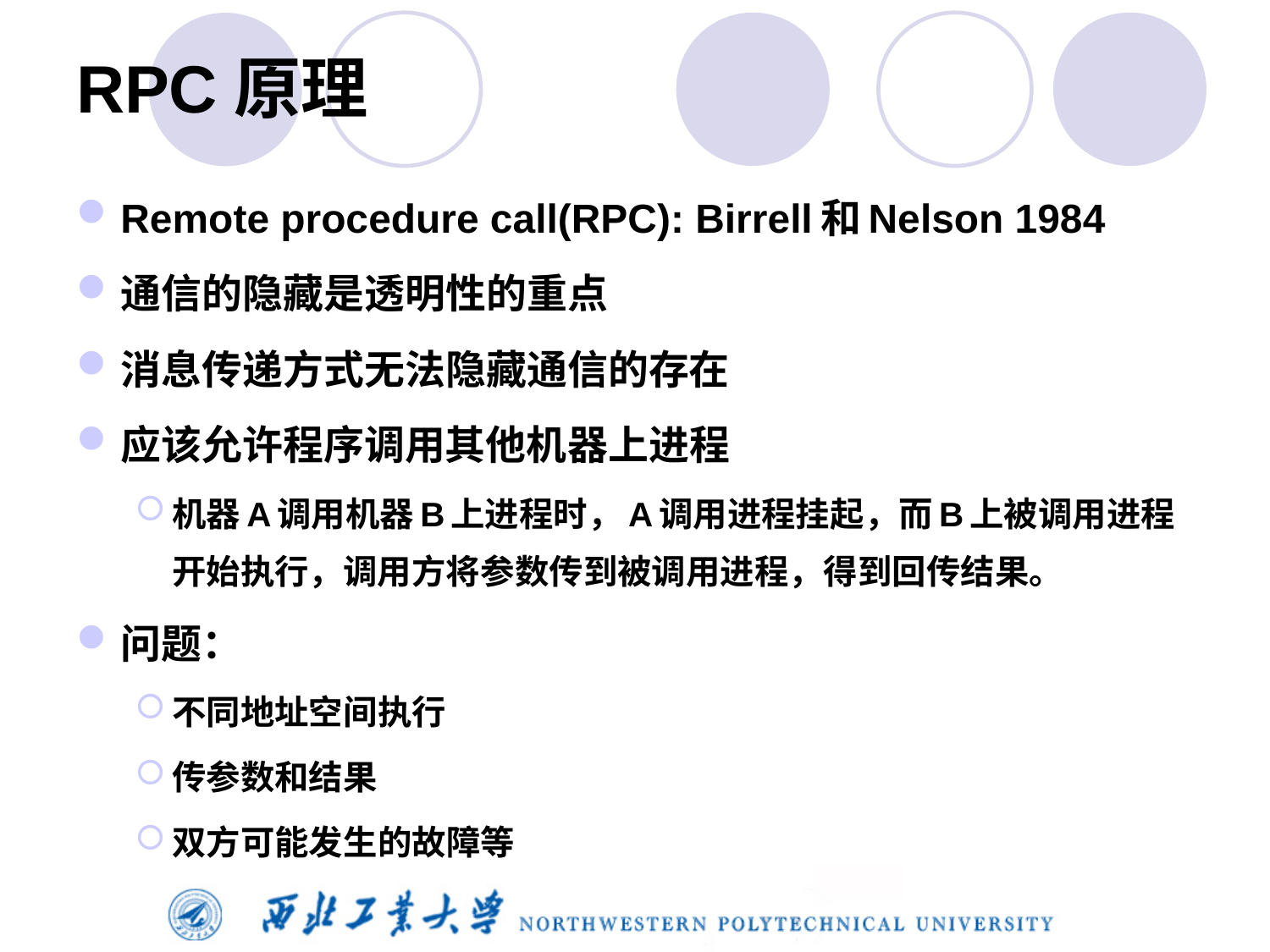

# RPC原理
Remote procedure call(RPC): Birrell和Nelson 1984
通信的隐藏是透明性的重点
消息传递方式无法隐藏通信的存在
应该允许程序调用其他机器上进程
机器A调用机器B上进程时，A调用进程挂起，而B上被调用进程开始执行，调用方将参数传到被调用进程，得到回传结果。
问题：
不同地址空间执行
传参数和结果
双方可能发生的故障等